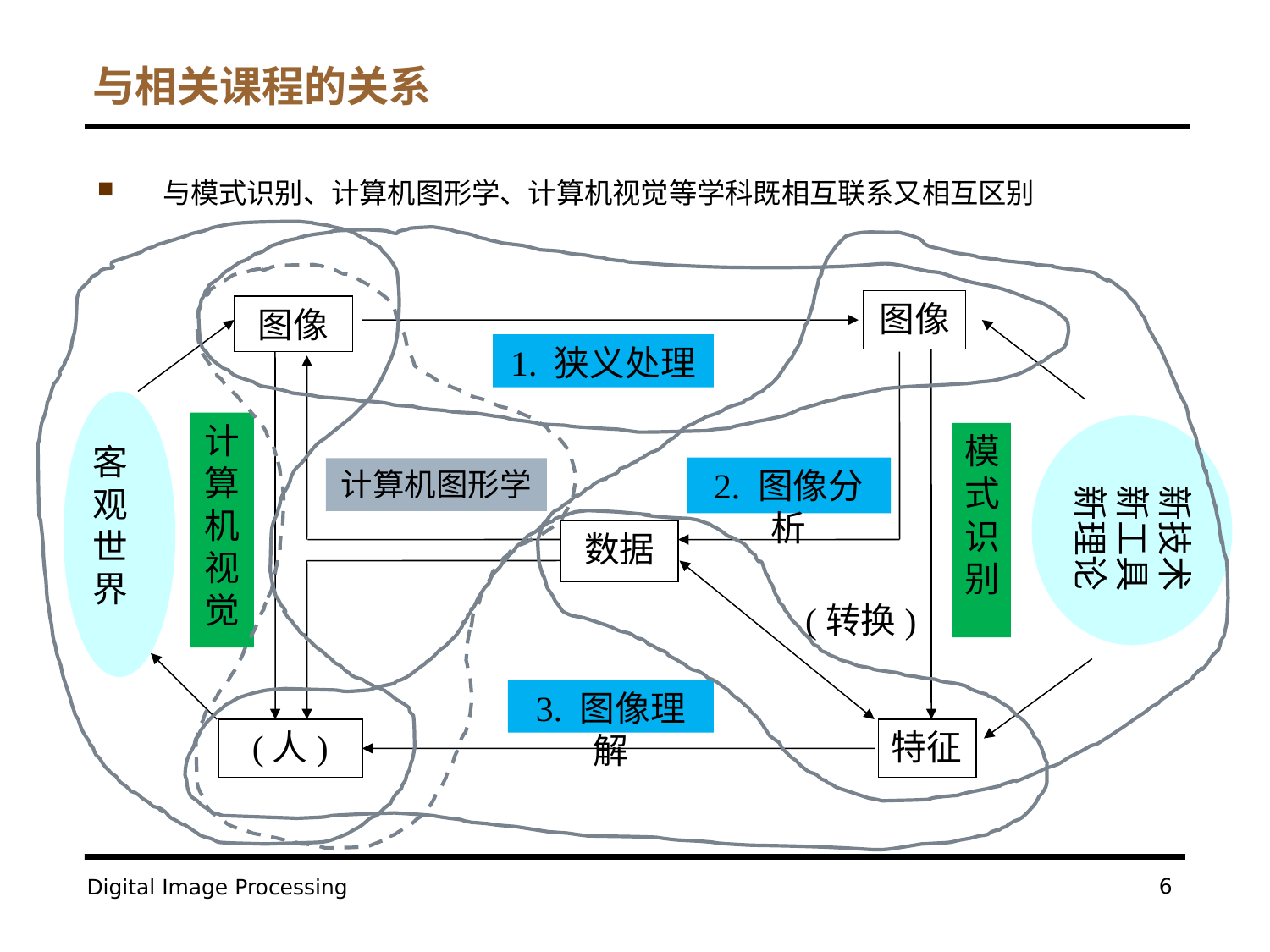

# 与相关课程的关系
与模式识别、计算机图形学、计算机视觉等学科既相互联系又相互区别

图像
图像

1. 狭义处理

客观世界
计算机视觉
  新技术
  新工具
  新理论
模式识别
2. 图像分析
计算机图形学

数据

(转换)

3. 图像理解
(人)
特征

6
Digital Image Processing